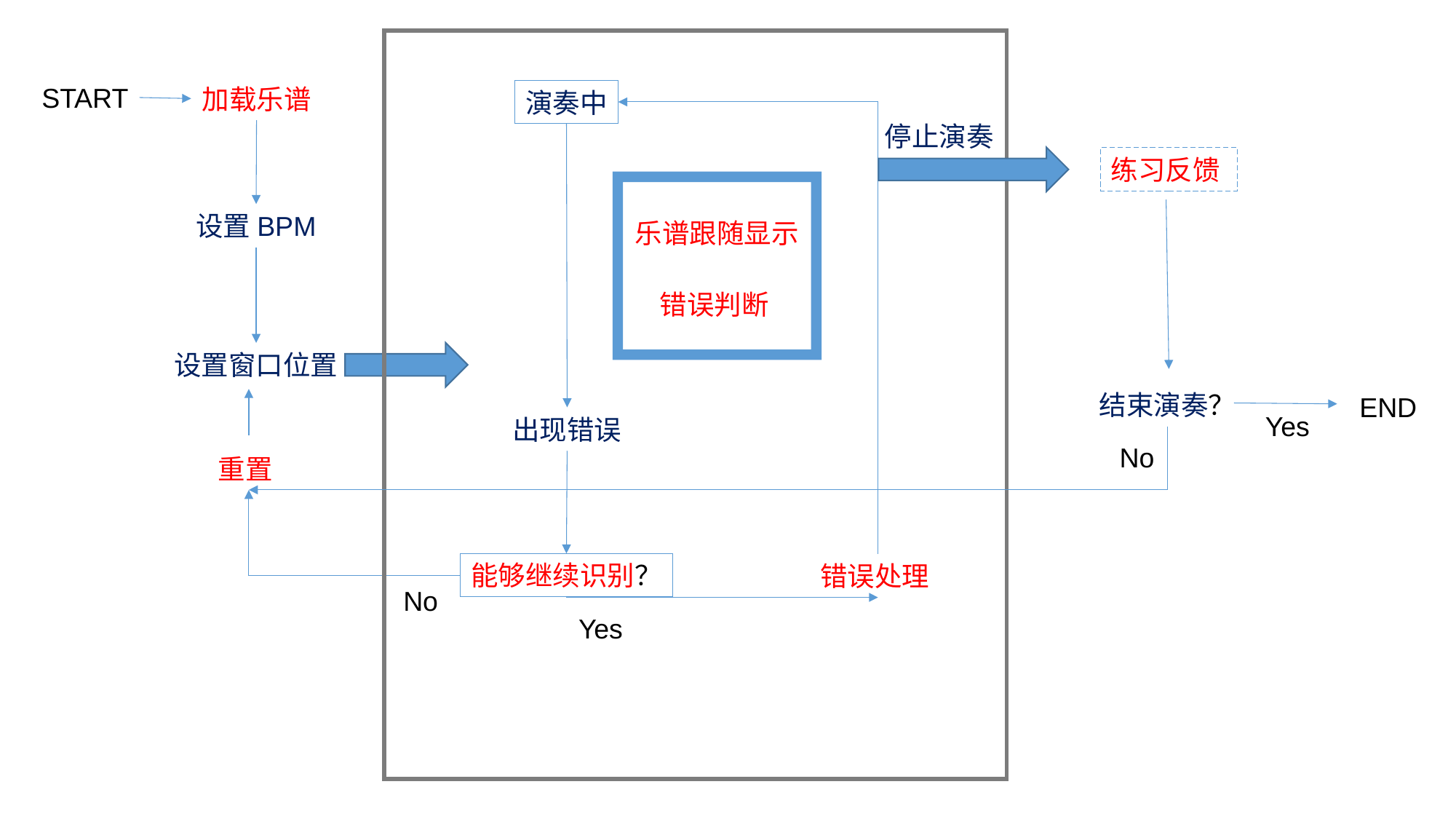

START
加载乐谱
演奏中
停止演奏

练习反馈

设置BPM
乐谱跟随显示
错误判断
设置窗口位置

结束演奏？
END
Yes
出现错误
No
重置
能够继续识别？
错误处理
No
Yes